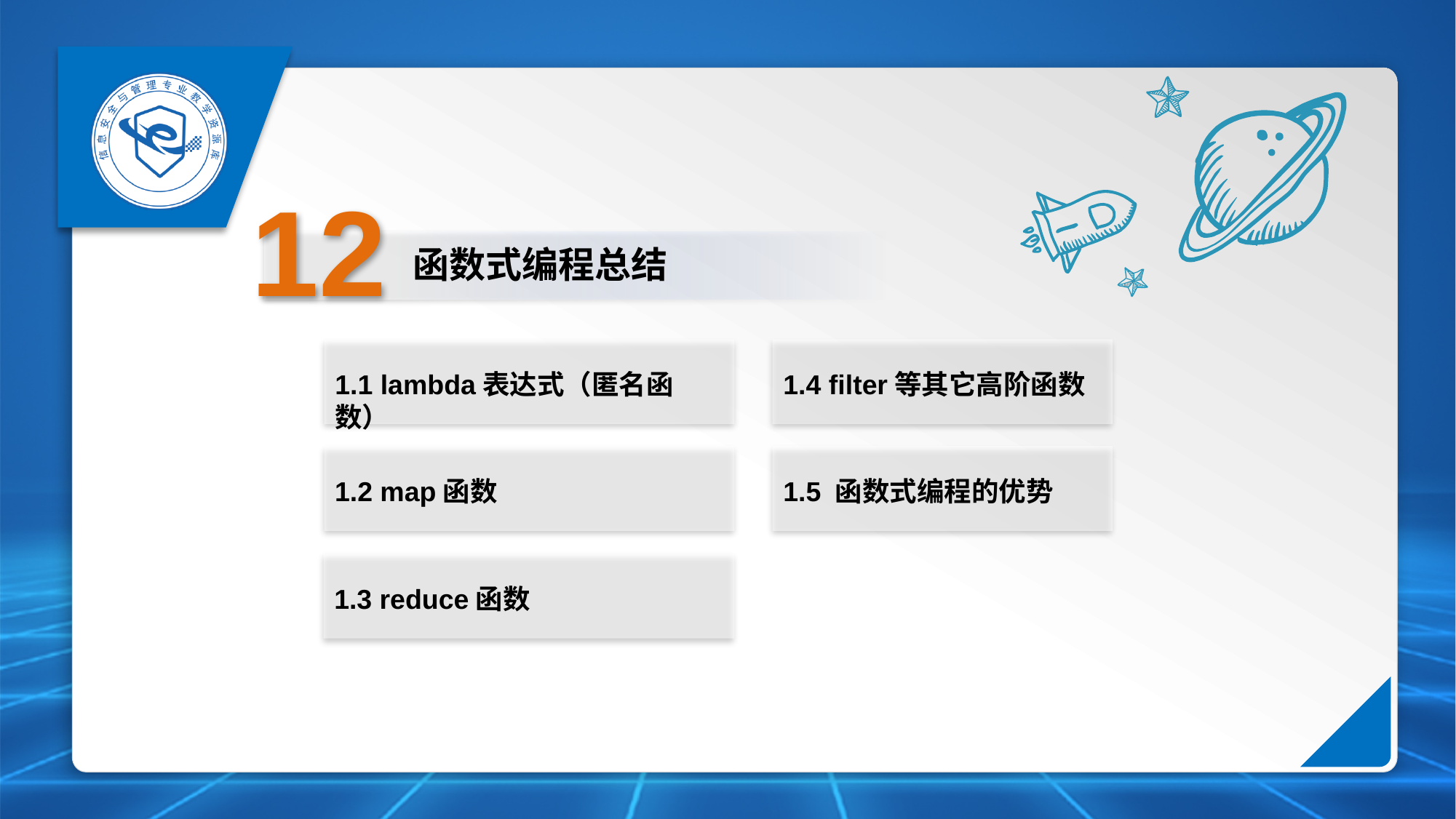

12

函数式编程总结

1.1 lambda表达式（匿名函数）
1.4 filter等其它高阶函数

1.2 map函数
1.5 函数式编程的优势

1.3 reduce函数